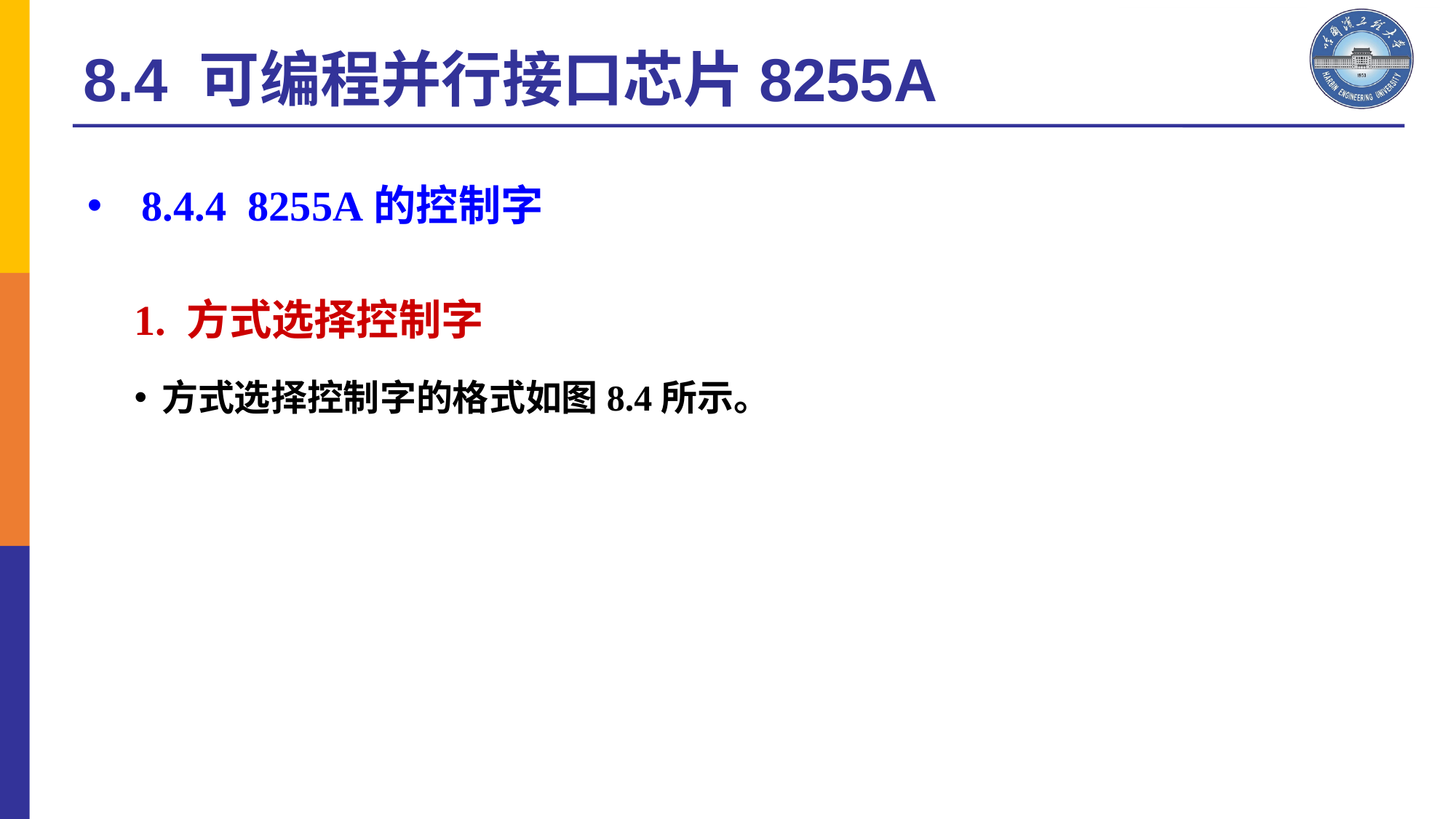

8.4 可编程并行接口芯片8255A
8.4.4  8255A的控制字
1. 方式选择控制字
方式选择控制字的格式如图8.4所示。